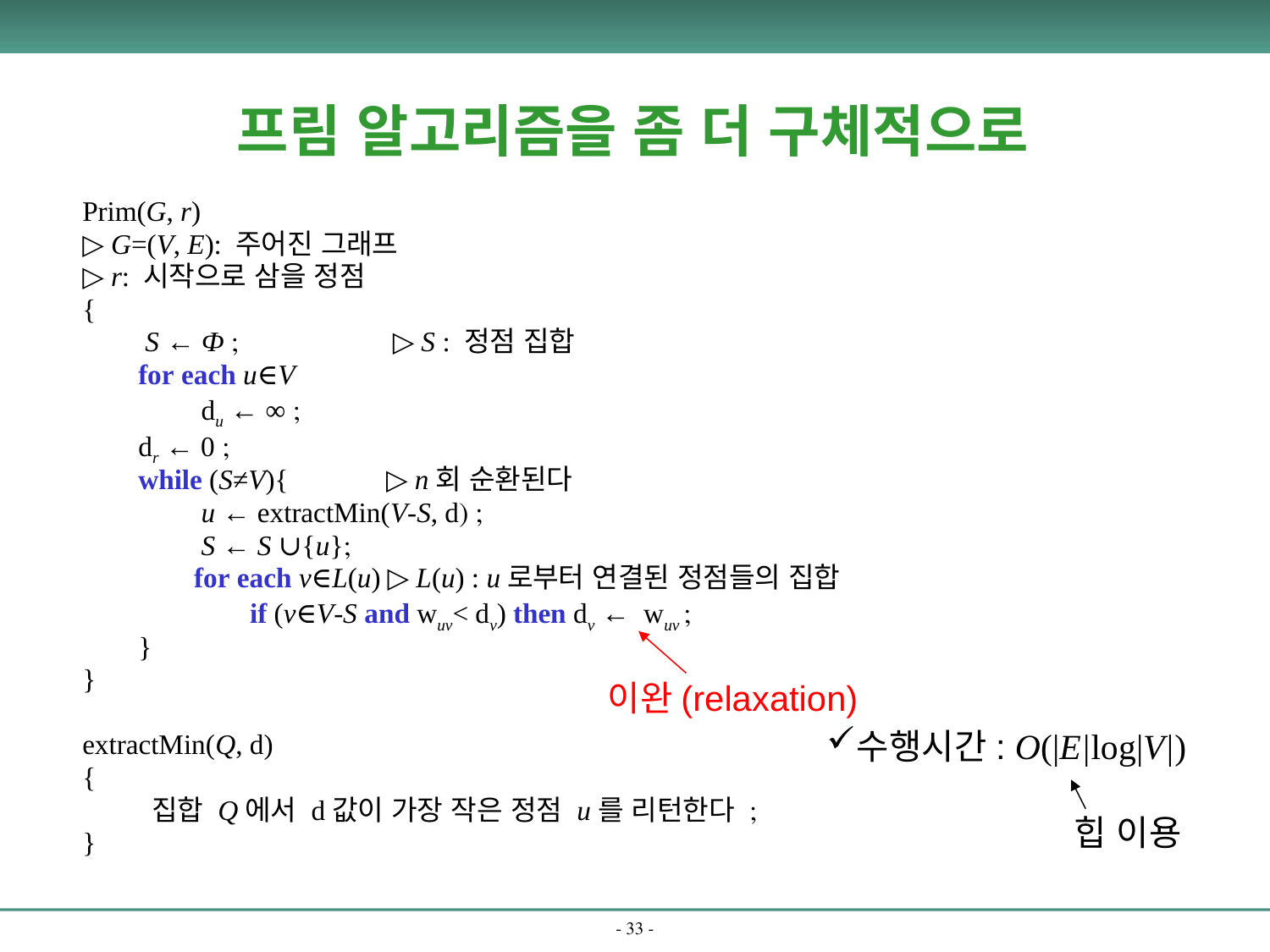

# 프림 알고리즘을 좀 더 구체적으로
Prim(G, r)
▷ G=(V, E): 주어진 그래프
▷ r: 시작으로 삼을 정점
{
         S ← Ф ;                      ▷ S : 정점 집합
        for each u∈V
                 du ← ∞ ;
        dr ← 0 ;
        while (S≠V){              ▷ n회 순환된다
                 u ← extractMin(V-S, d) ;
                 S ← S ∪{u};
                for each v∈L(u) ▷ L(u) : u로부터 연결된 정점들의 집합
                        if (v∈V-S and wuv< dv) then dv ←  wuv ;
        }
}

extractMin(Q, d)
{
        집합 Q에서 d값이 가장 작은 정점 u를 리턴한다 ;
}

이완(relaxation)
수행시간: O(|E|log|V|)

힙 이용